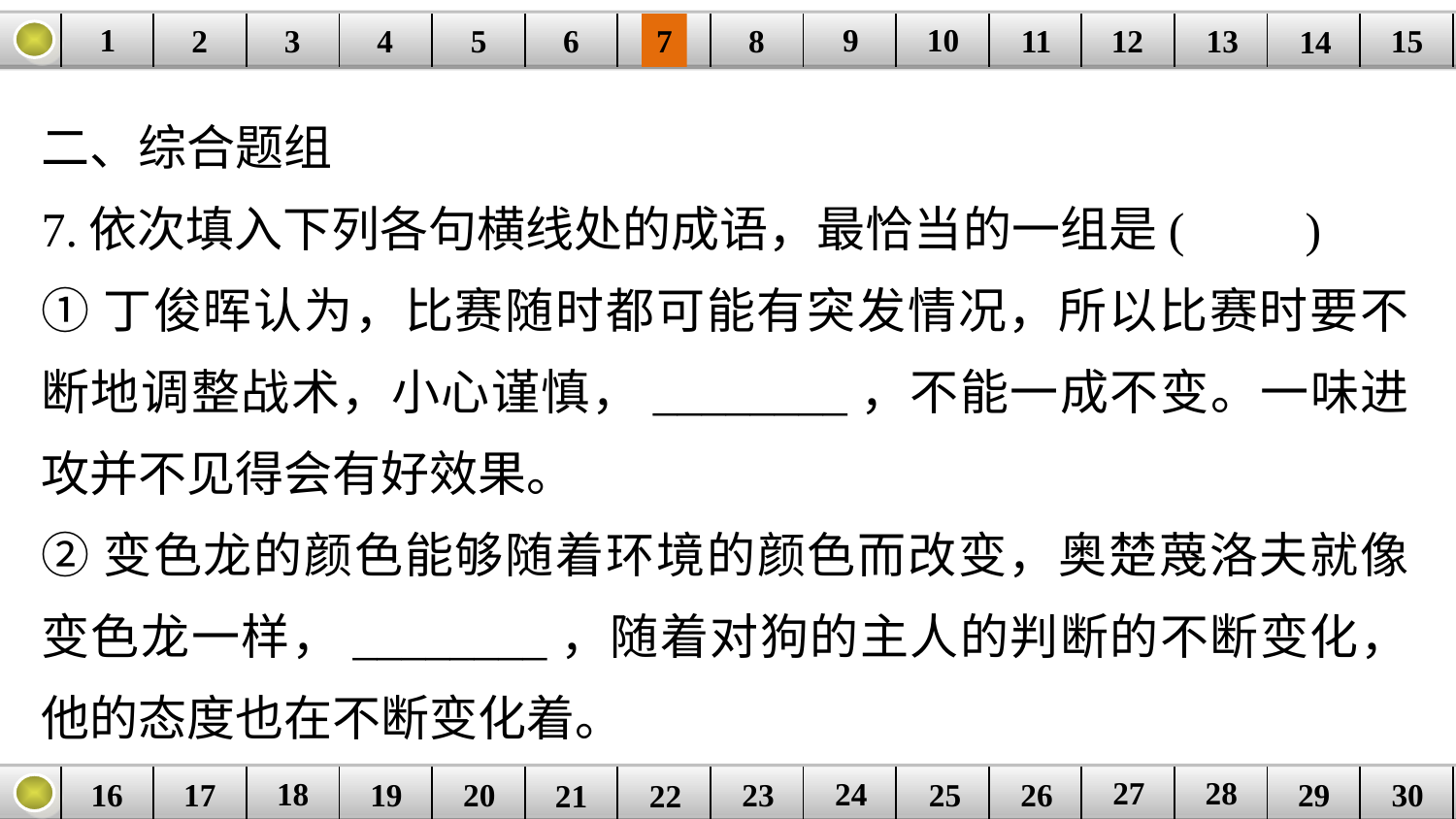

9
10
1
3
4
5
6
8
11
2
12
15
|  |  |  |  |  |  |  |  |  |  |  |  |  |  |  |
| --- | --- | --- | --- | --- | --- | --- | --- | --- | --- | --- | --- | --- | --- | --- |
7
13
14

二、综合题组
7.依次填入下列各句横线处的成语，最恰当的一组是(　　)
①丁俊晖认为，比赛随时都可能有突发情况，所以比赛时要不断地调整战术，小心谨慎，________，不能一成不变。一味进攻并不见得会有好效果。
②变色龙的颜色能够随着环境的颜色而改变，奥楚蔑洛夫就像变色龙一样，________，随着对狗的主人的判断的不断变化，他的态度也在不断变化着。

27
28
18
24
16
25
26
30
|  |  |  |  |  |  |  |  |  |  |  |  |  |  |  |
| --- | --- | --- | --- | --- | --- | --- | --- | --- | --- | --- | --- | --- | --- | --- |
23
17
19
20
29
21
22